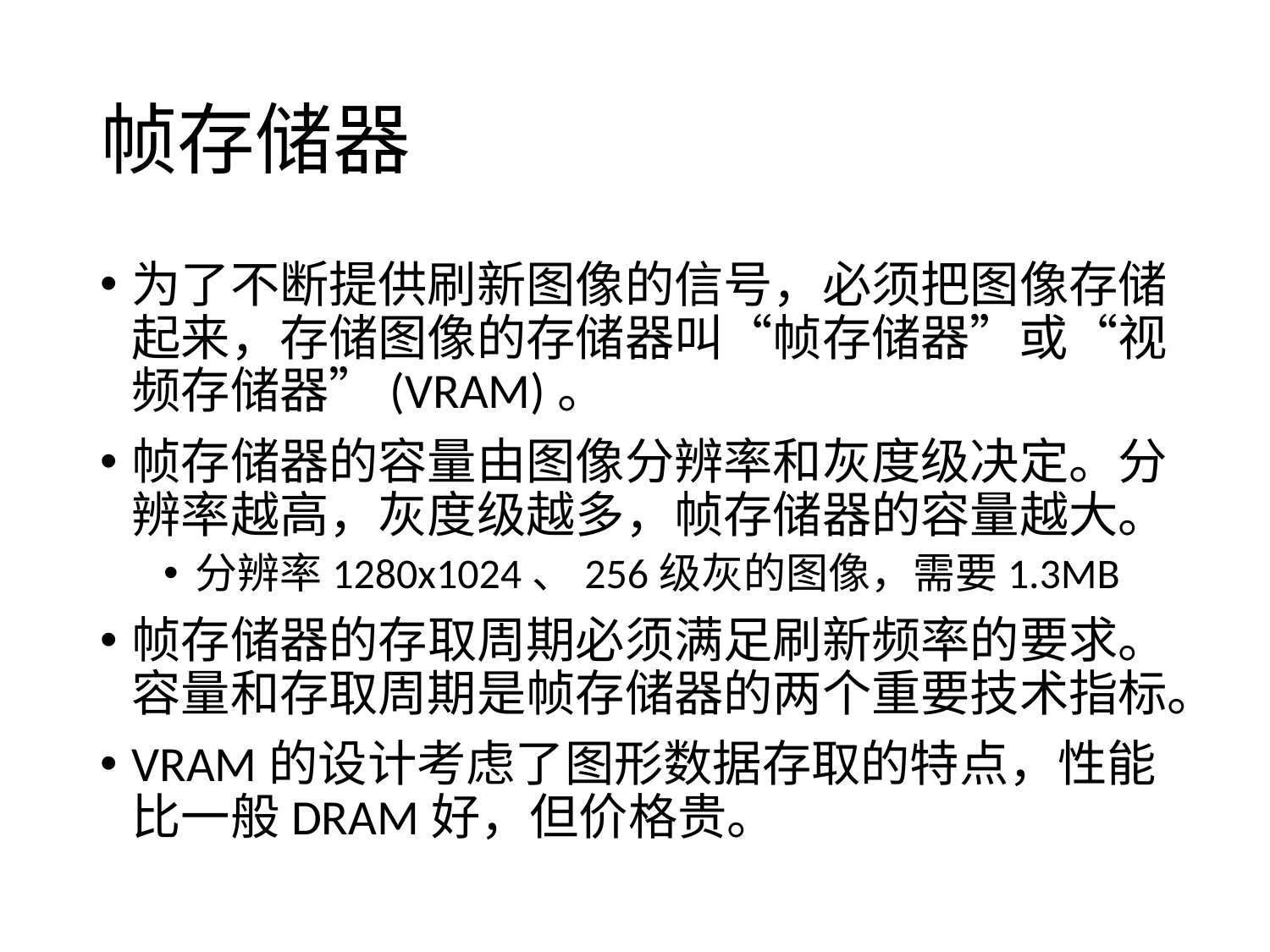

# 帧存储器
为了不断提供刷新图像的信号，必须把图像存储起来，存储图像的存储器叫“帧存储器”或“视频存储器”(VRAM)。
帧存储器的容量由图像分辨率和灰度级决定。分辨率越高，灰度级越多，帧存储器的容量越大。
分辨率1280x1024、256级灰的图像，需要1.3MB
帧存储器的存取周期必须满足刷新频率的要求。容量和存取周期是帧存储器的两个重要技术指标。
VRAM的设计考虑了图形数据存取的特点，性能比一般DRAM好，但价格贵。